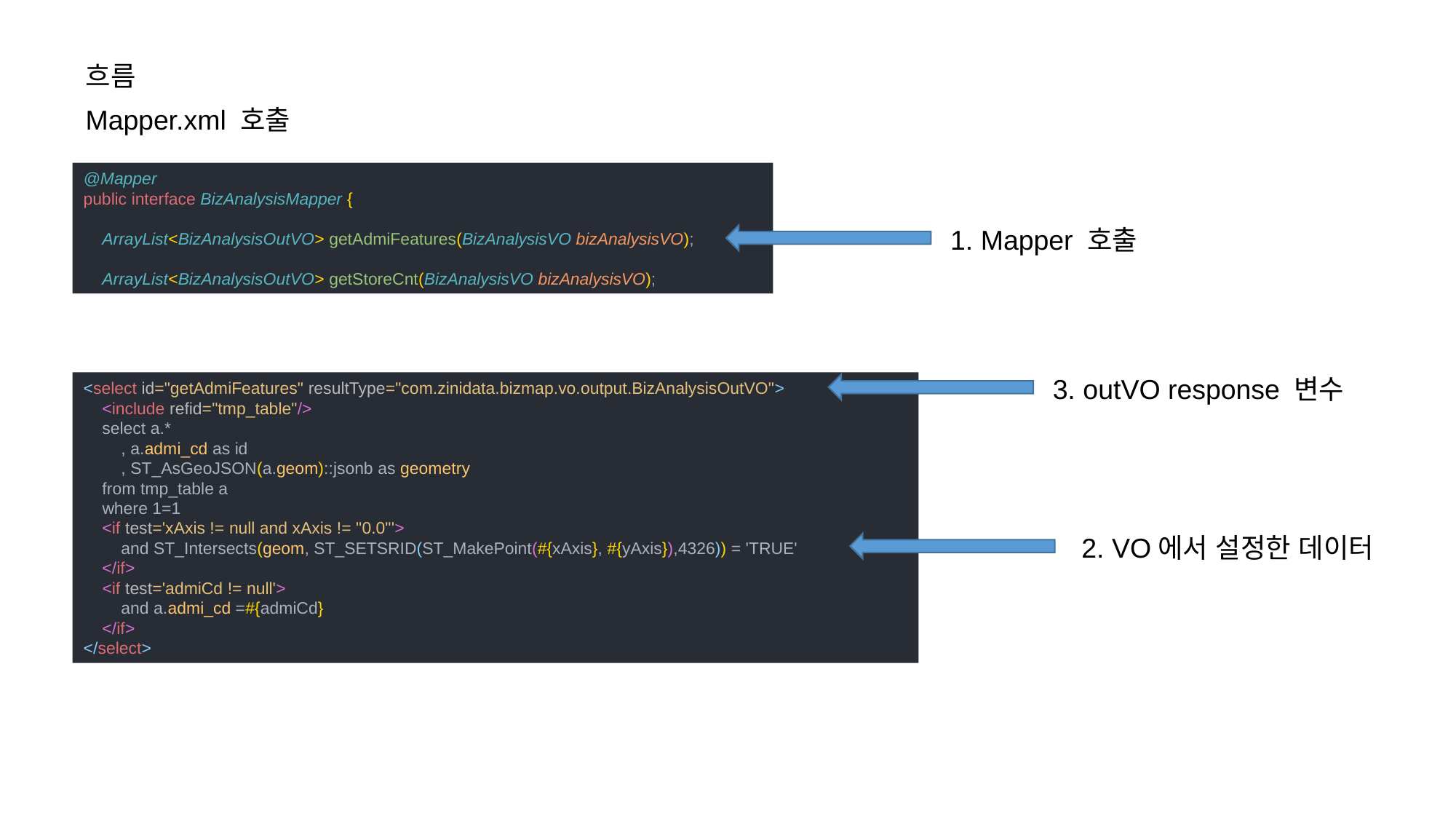

흐름
Mapper.xml 호출
@Mapper
public interface BizAnalysisMapper {
    ArrayList<BizAnalysisOutVO> getAdmiFeatures(BizAnalysisVO bizAnalysisVO);
    ArrayList<BizAnalysisOutVO> getStoreCnt(BizAnalysisVO bizAnalysisVO);
 1. Mapper 호출

 3. outVO response 변수
<select id="getAdmiFeatures" resultType="com.zinidata.bizmap.vo.output.BizAnalysisOutVO">
    <include refid="tmp_table"/>
    select a.*
        , a.admi_cd as id
        , ST_AsGeoJSON(a.geom)::jsonb as geometry
    from tmp_table a
    where 1=1
    <if test='xAxis != null and xAxis != "0.0"'>
        and ST_Intersects(geom, ST_SETSRID(ST_MakePoint(#{xAxis}, #{yAxis}),4326)) = 'TRUE'
    </if>
    <if test='admiCd != null'>
        and a.admi_cd =#{admiCd}
    </if>
</select>

 2. VO에서 설정한 데이터